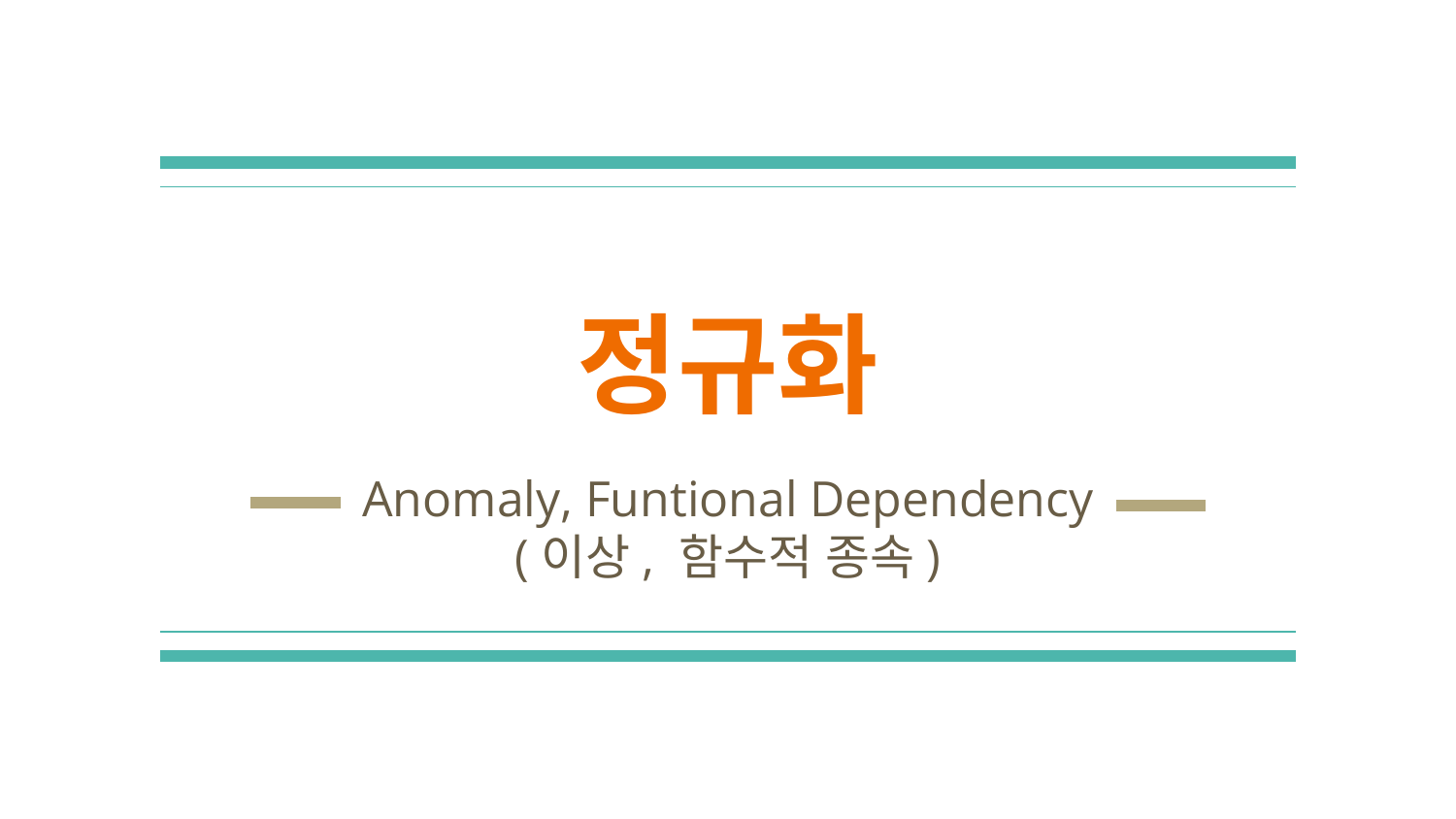

# 정규화
Anomaly, Funtional Dependency
(이상, 함수적 종속)